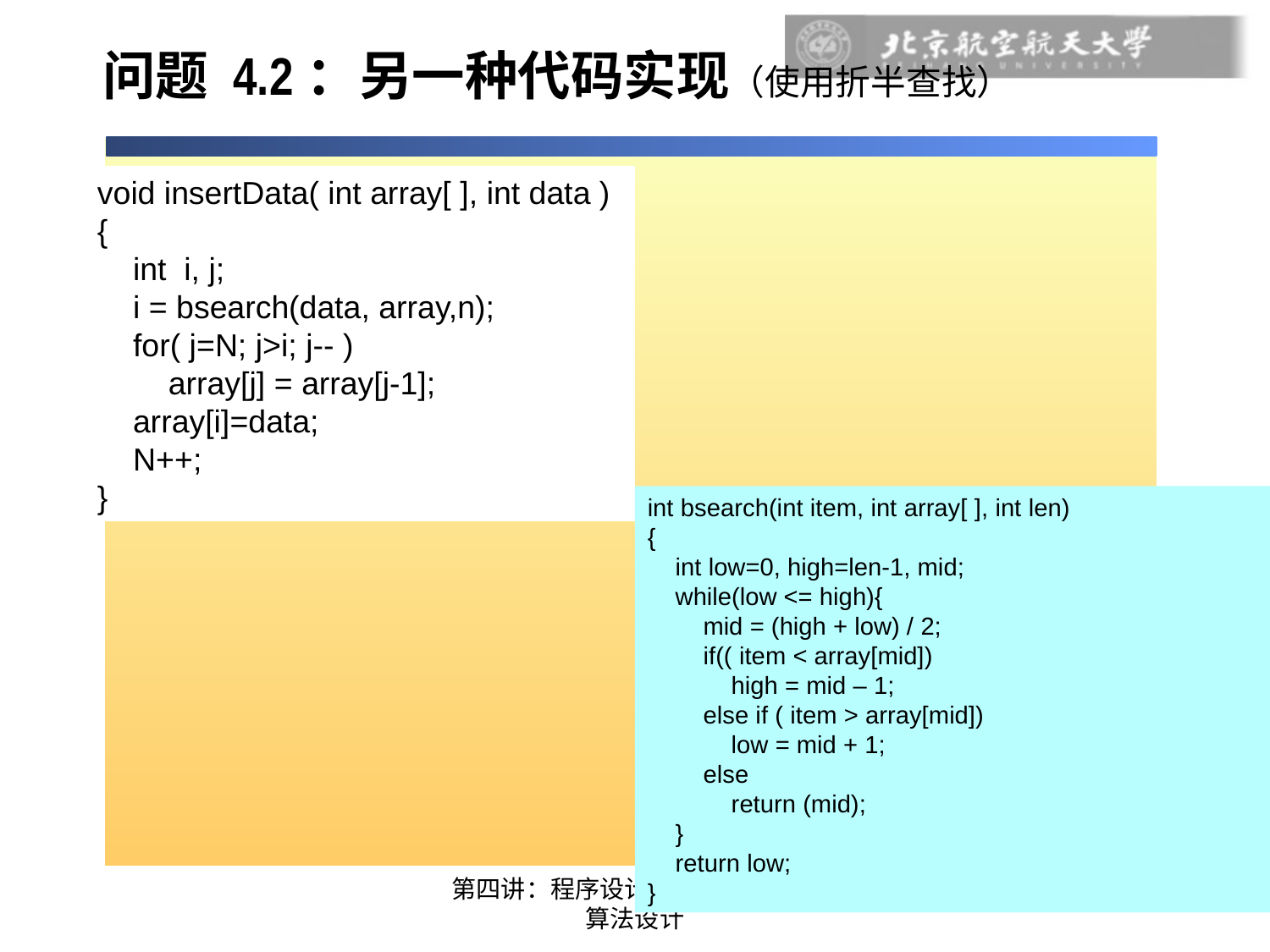

# 问题 4.2：另一种代码实现（使用折半查找）
void insertData( int array[ ], int data )
{
    int  i, j;
    i = bsearch(data, array,n);
    for( j=N; j>i; j-- )
        array[j] = array[j-1];
    array[i]=data;
    N++;
}
int bsearch(int item, int array[ ], int len)
{
    int low=0, high=len-1, mid;
    while(low <= high){
        mid = (high + low) / 2;
        if(( item < array[mid])
            high = mid – 1;
        else if ( item > array[mid])
            low = mid + 1;
        else
            return (mid);
    }
    return low;
}
第四讲：程序设计方法-模块化与算法设计
45